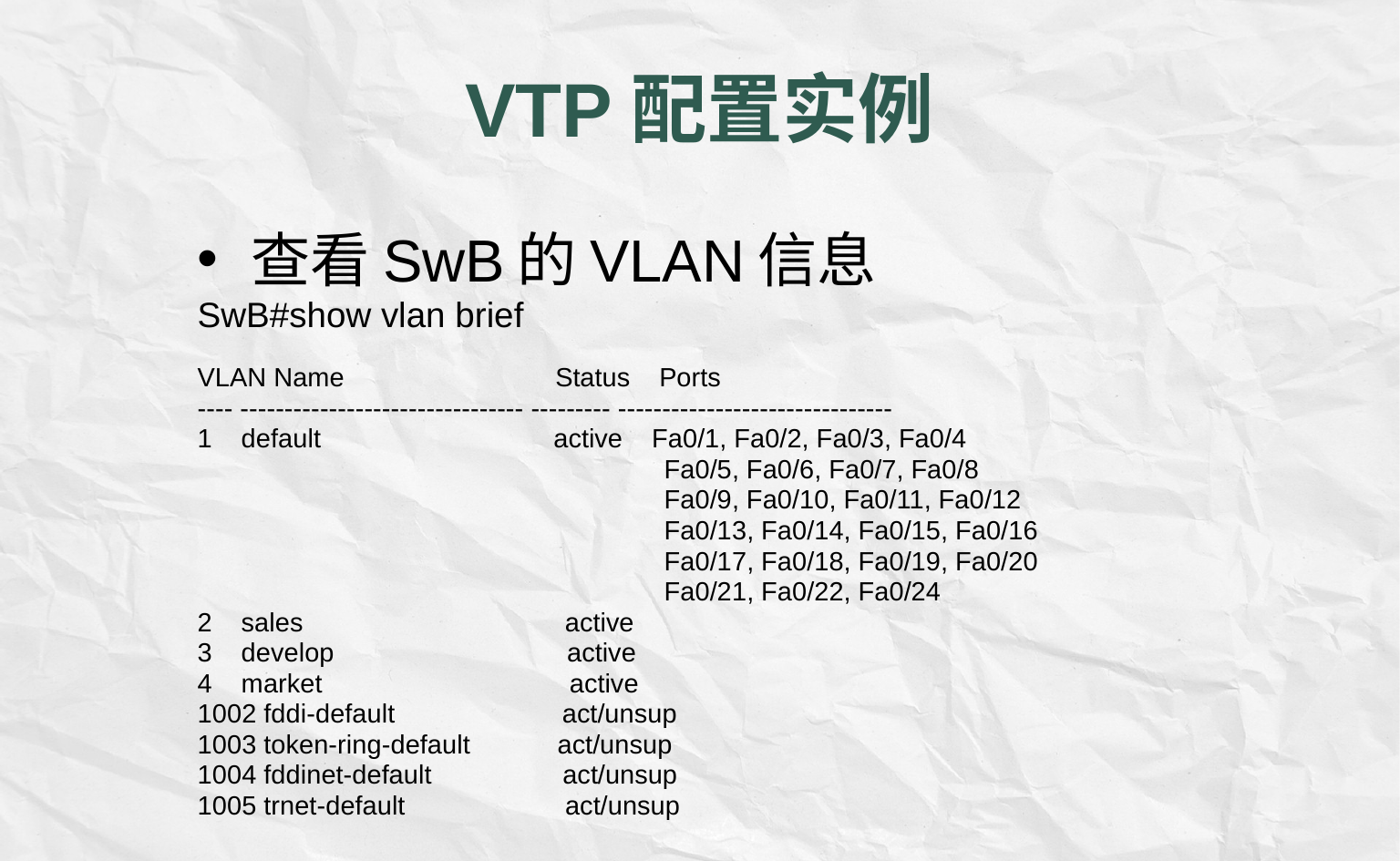

# VTP配置实例
查看SwB的VLAN信息
SwB#show vlan brief

VLAN Name                             Status    Ports
---- -------------------------------- --------- -------------------------------
1    default                                active    Fa0/1, Fa0/2, Fa0/3, Fa0/4
                                                                Fa0/5, Fa0/6, Fa0/7, Fa0/8
                                                                Fa0/9, Fa0/10, Fa0/11, Fa0/12
                                                                Fa0/13, Fa0/14, Fa0/15, Fa0/16
                                                                Fa0/17, Fa0/18, Fa0/19, Fa0/20
                                                                Fa0/21, Fa0/22, Fa0/24
2    sales                                    active
3    develop                                active
4    market                                  active
1002 fddi-default                       act/unsup
1003 token-ring-default            act/unsup
1004 fddinet-default                  act/unsup
1005 trnet-default                      act/unsup

108